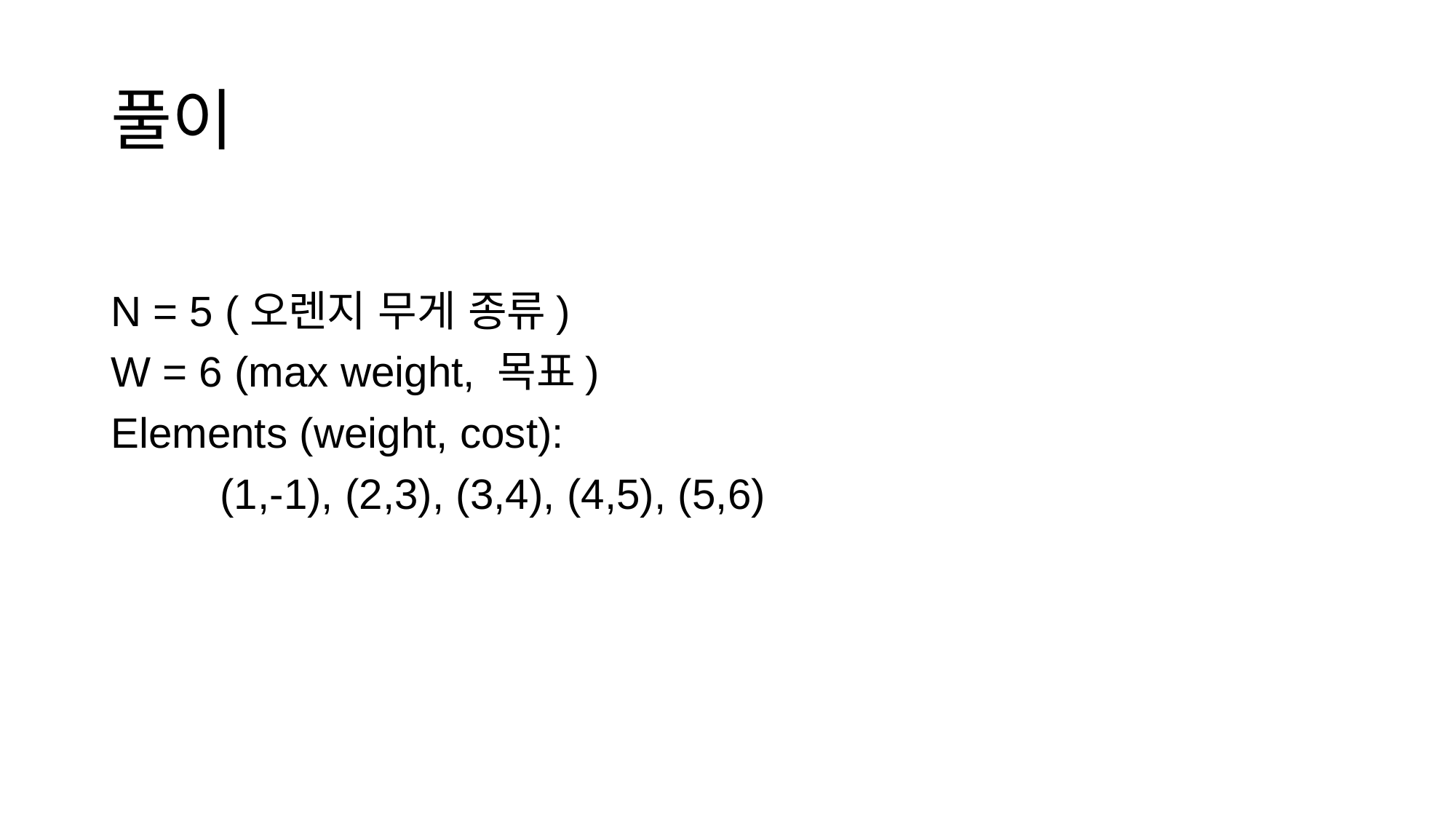

# 풀이

N = 5 (오렌지 무게 종류)
W = 6 (max weight, 목표)
Elements (weight, cost):
	(1,-1), (2,3), (3,4), (4,5), (5,6)